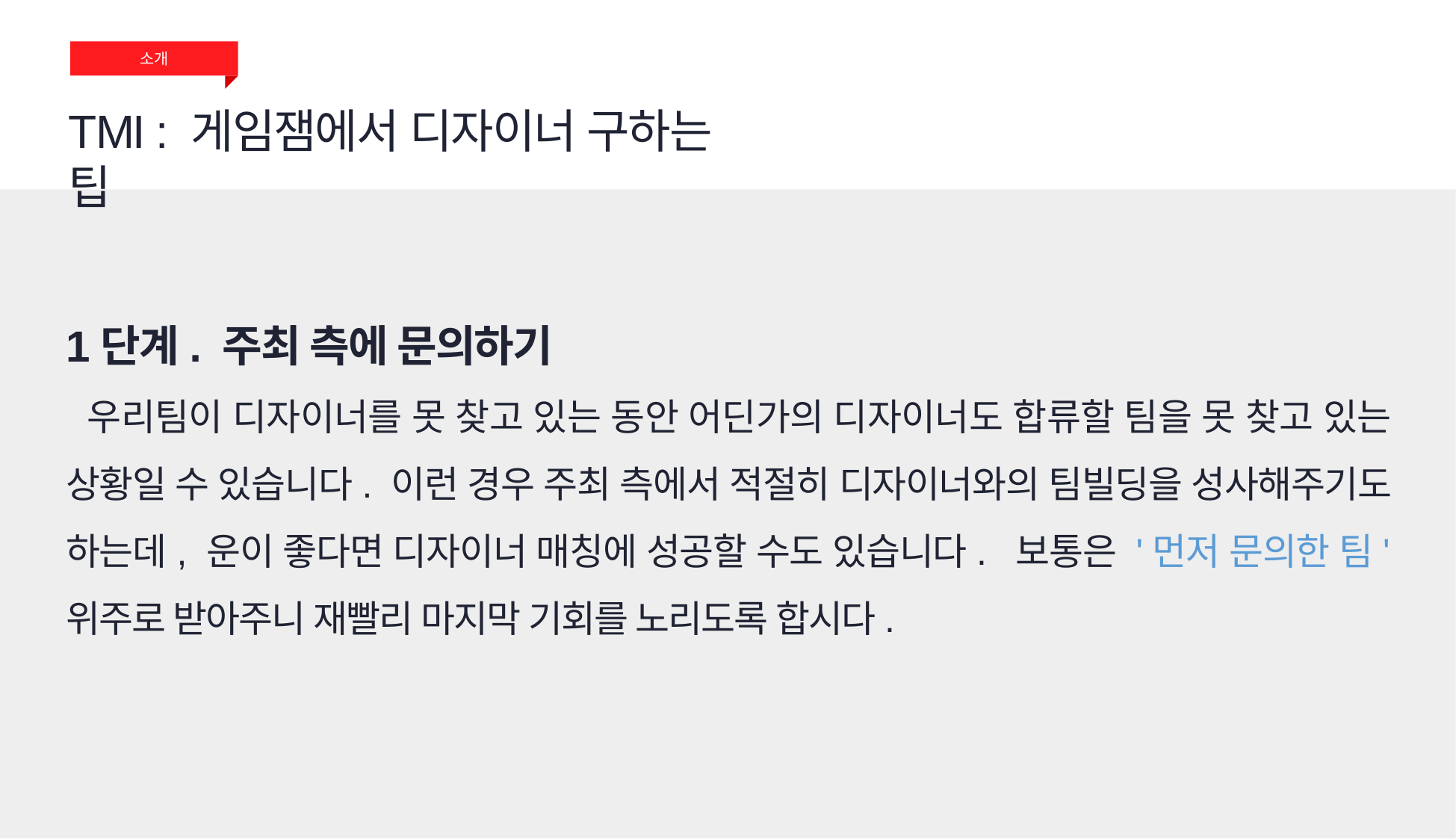

소개

TMI : 게임잼에서 디자이너 구하는 팁
1단계. 주최 측에 문의하기
 우리팀이 디자이너를 못 찾고 있는 동안 어딘가의 디자이너도 합류할 팀을 못 찾고 있는 상황일 수 있습니다. 이런 경우 주최 측에서 적절히 디자이너와의 팀빌딩을 성사해주기도 하는데, 운이 좋다면 디자이너 매칭에 성공할 수도 있습니다.  보통은 '먼저 문의한 팀' 위주로 받아주니 재빨리 마지막 기회를 노리도록 합시다.